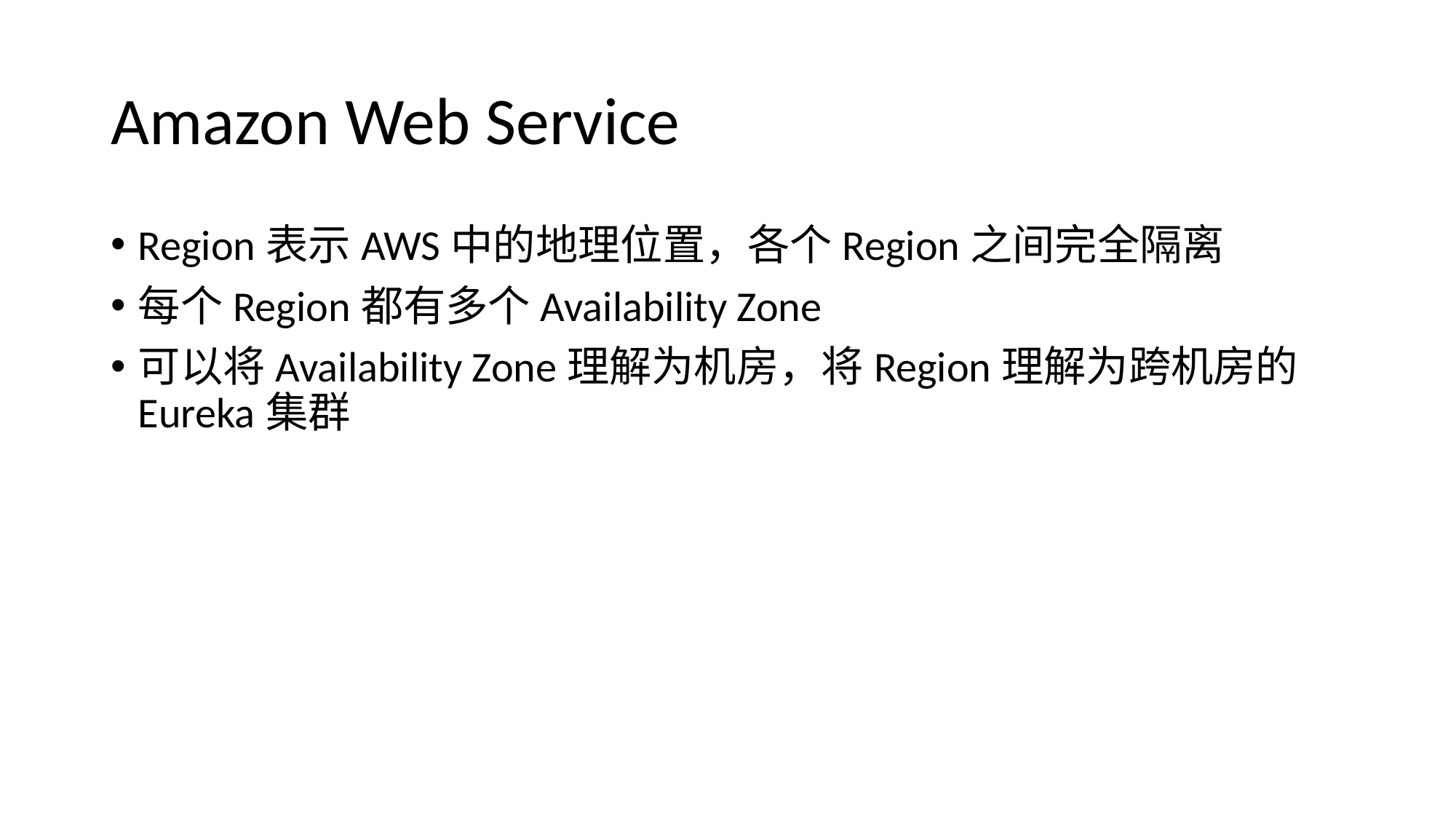

# Amazon Web Service
Region表示AWS中的地理位置，各个Region之间完全隔离
每个Region都有多个Availability Zone
可以将Availability Zone理解为机房，将Region理解为跨机房的Eureka集群